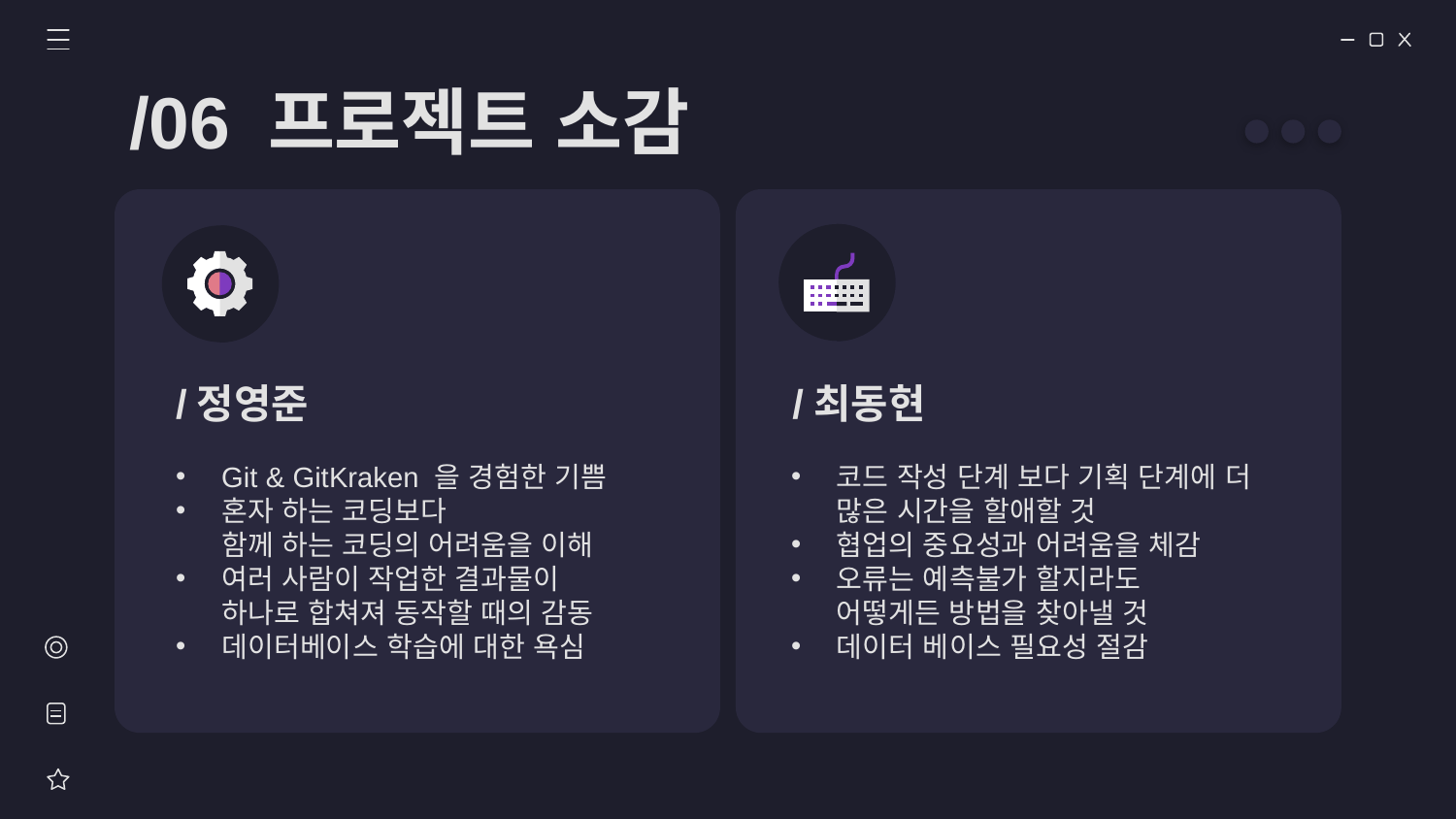

/06 프로젝트 소감

/정영준
/최동현
Git & GitKraken 을 경험한 기쁨
혼자 하는 코딩보다
함께 하는 코딩의 어려움을 이해
여러 사람이 작업한 결과물이
하나로 합쳐져 동작할 때의 감동
데이터베이스 학습에 대한 욕심
코드 작성 단계 보다 기획 단계에 더 많은 시간을 할애할 것
협업의 중요성과 어려움을 체감
오류는 예측불가 할지라도
어떻게든 방법을 찾아낼 것
데이터 베이스 필요성 절감